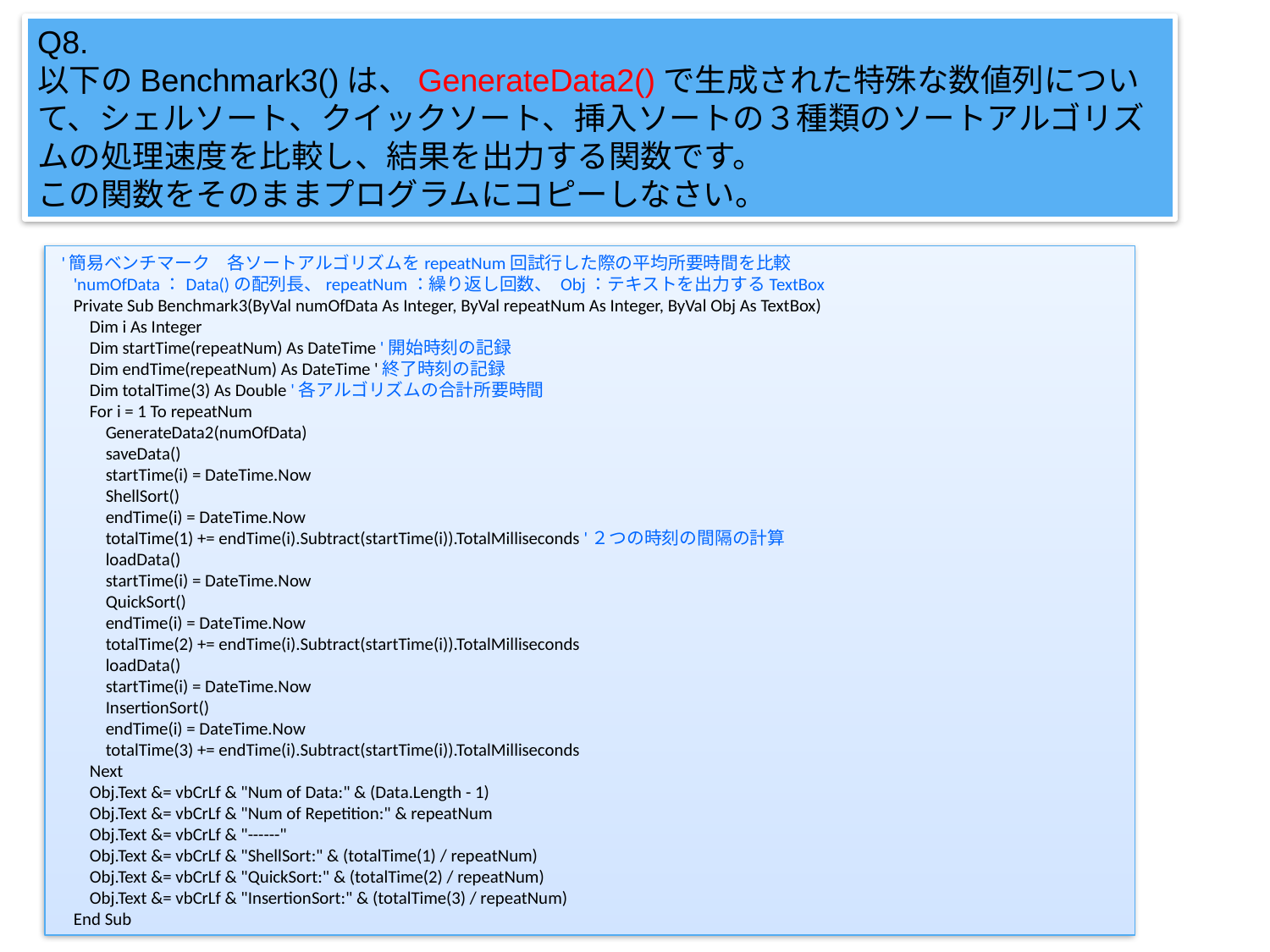

Q8.
以下のBenchmark3()は、GenerateData2()で生成された特殊な数値列について、シェルソート、クイックソート、挿入ソートの３種類のソートアルゴリズムの処理速度を比較し、結果を出力する関数です。
この関数をそのままプログラムにコピーしなさい。
 '簡易ベンチマーク　各ソートアルゴリズムをrepeatNum回試行した際の平均所要時間を比較
    'numOfData：Data()の配列長、repeatNum：繰り返し回数、 Obj：テキストを出力するTextBox
    Private Sub Benchmark3(ByVal numOfData As Integer, ByVal repeatNum As Integer, ByVal Obj As TextBox)
        Dim i As Integer
        Dim startTime(repeatNum) As DateTime '開始時刻の記録
        Dim endTime(repeatNum) As DateTime '終了時刻の記録
        Dim totalTime(3) As Double '各アルゴリズムの合計所要時間
        For i = 1 To repeatNum
            GenerateData2(numOfData)
            saveData()
            startTime(i) = DateTime.Now
            ShellSort()
            endTime(i) = DateTime.Now
            totalTime(1) += endTime(i).Subtract(startTime(i)).TotalMilliseconds '２つの時刻の間隔の計算
            loadData()
            startTime(i) = DateTime.Now
            QuickSort()
            endTime(i) = DateTime.Now
            totalTime(2) += endTime(i).Subtract(startTime(i)).TotalMilliseconds
            loadData()
            startTime(i) = DateTime.Now
            InsertionSort()
            endTime(i) = DateTime.Now
            totalTime(3) += endTime(i).Subtract(startTime(i)).TotalMilliseconds
        Next
        Obj.Text &= vbCrLf & "Num of Data:" & (Data.Length - 1)
        Obj.Text &= vbCrLf & "Num of Repetition:" & repeatNum
        Obj.Text &= vbCrLf & "------"
        Obj.Text &= vbCrLf & "ShellSort:" & (totalTime(1) / repeatNum)
        Obj.Text &= vbCrLf & "QuickSort:" & (totalTime(2) / repeatNum)
        Obj.Text &= vbCrLf & "InsertionSort:" & (totalTime(3) / repeatNum)
    End Sub